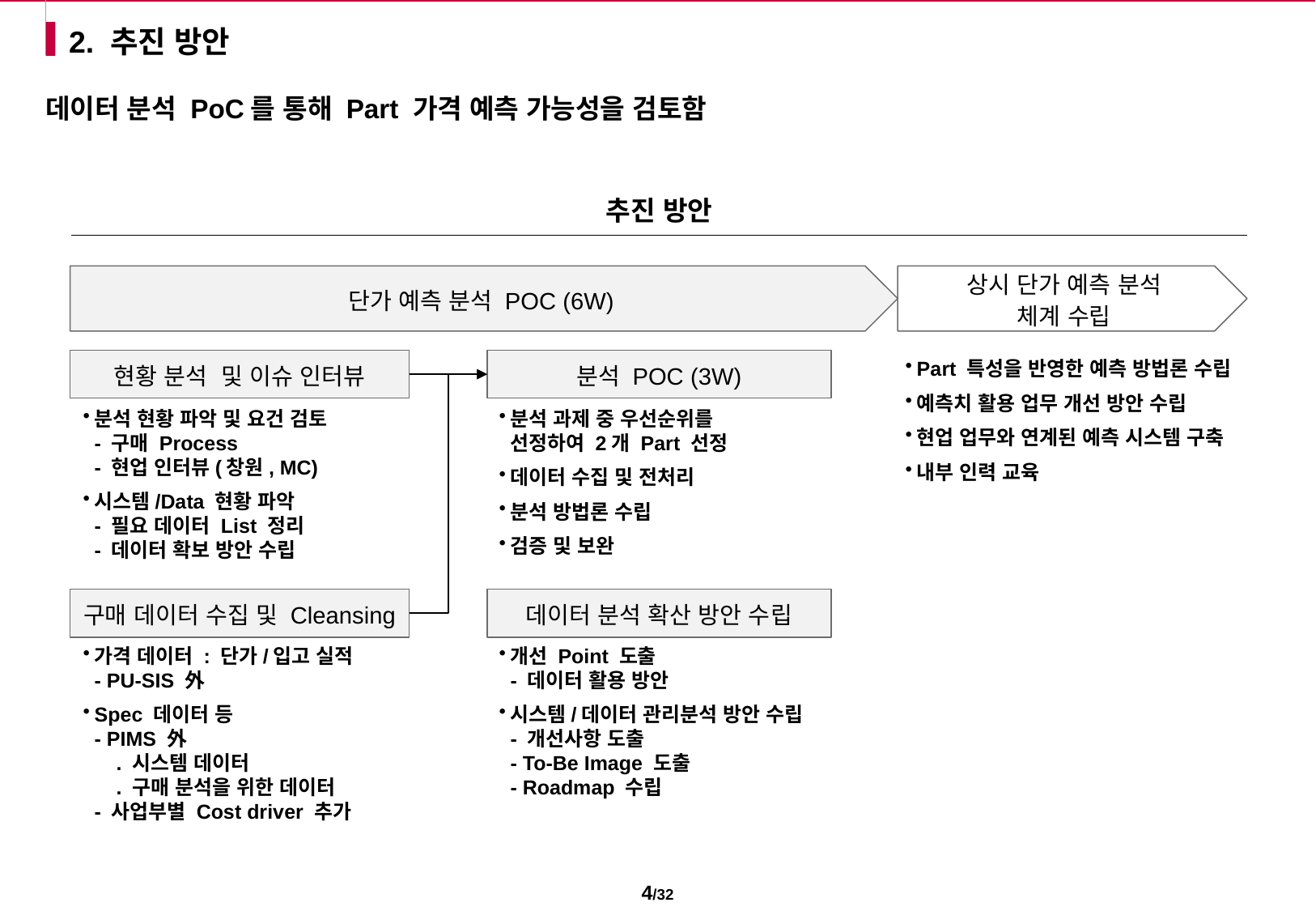

# 2. 추진 방안
데이터 분석 PoC를 통해 Part 가격 예측 가능성을 검토함
추진 방안
 단가 예측 분석 POC (6W)
상시 단가 예측 분석
체계 수립
현황 분석  및 이슈 인터뷰
분석 POC (3W)
Part 특성을 반영한 예측 방법론 수립
예측치 활용 업무 개선 방안 수립
현업 업무와 연계된 예측 시스템 구축
내부 인력 교육
분석 현황 파악 및 요건 검토
- 구매 Process
- 현업 인터뷰(창원, MC)
시스템/Data 현황 파악
- 필요 데이터 List 정리
- 데이터 확보 방안 수립
분석 과제 중 우선순위를
선정하여 2개 Part 선정
데이터 수집 및 전처리
분석 방법론 수립
검증 및 보완
구매 데이터 수집 및 Cleansing
데이터 분석 확산 방안 수립
가격 데이터 : 단가/입고 실적
- PU-SIS 外
Spec 데이터 등
- PIMS 外
   . 시스템 데이터
   . 구매 분석을 위한 데이터
- 사업부별 Cost driver 추가
개선 Point 도출
- 데이터 활용 방안
시스템/데이터 관리분석 방안 수립
- 개선사항 도출
- To-Be Image 도출
- Roadmap 수립